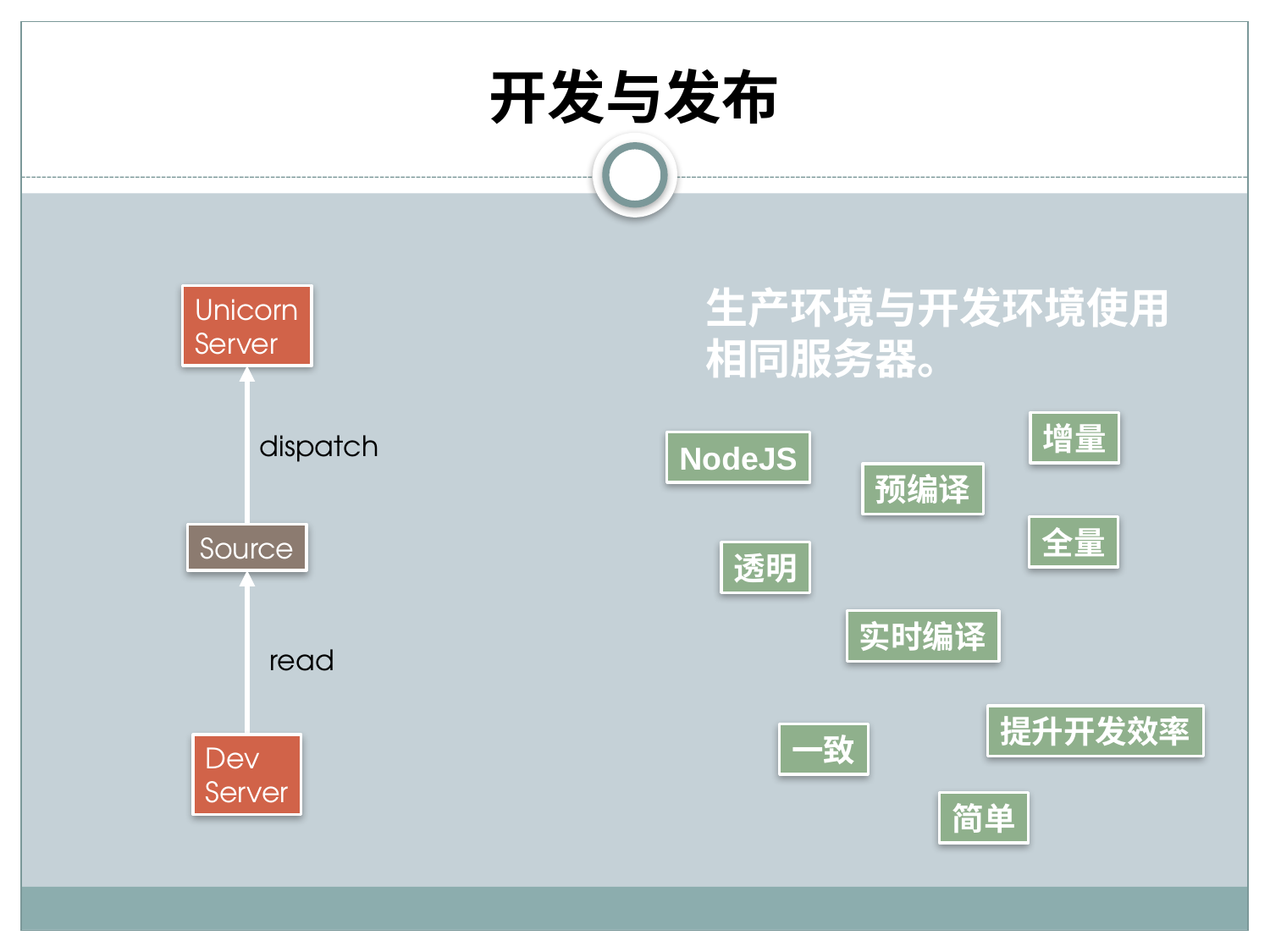

# 开发与发布
生产环境与开发环境使用
相同服务器。
Unicorn
Server
增量
dispatch
NodeJS
预编译
全量
Source
透明
实时编译
read
提升开发效率
一致
Dev
Server
简单